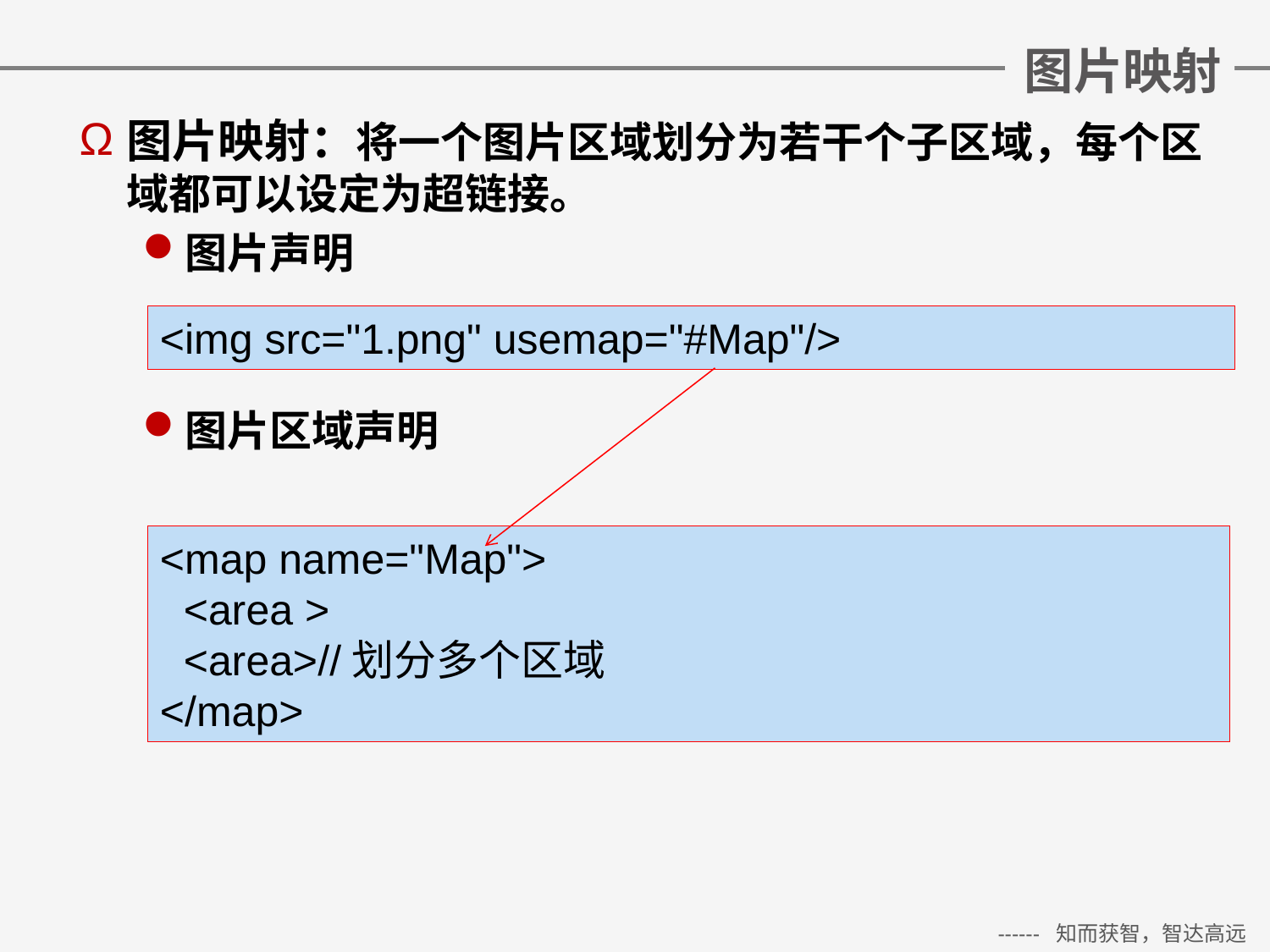

# 图片映射
图片映射：将一个图片区域划分为若干个子区域，每个区域都可以设定为超链接。
图片声明

图片区域声明

<img src="1.png" usemap="#Map"/>
<map name="Map">
  <area >
  <area>//划分多个区域
</map>